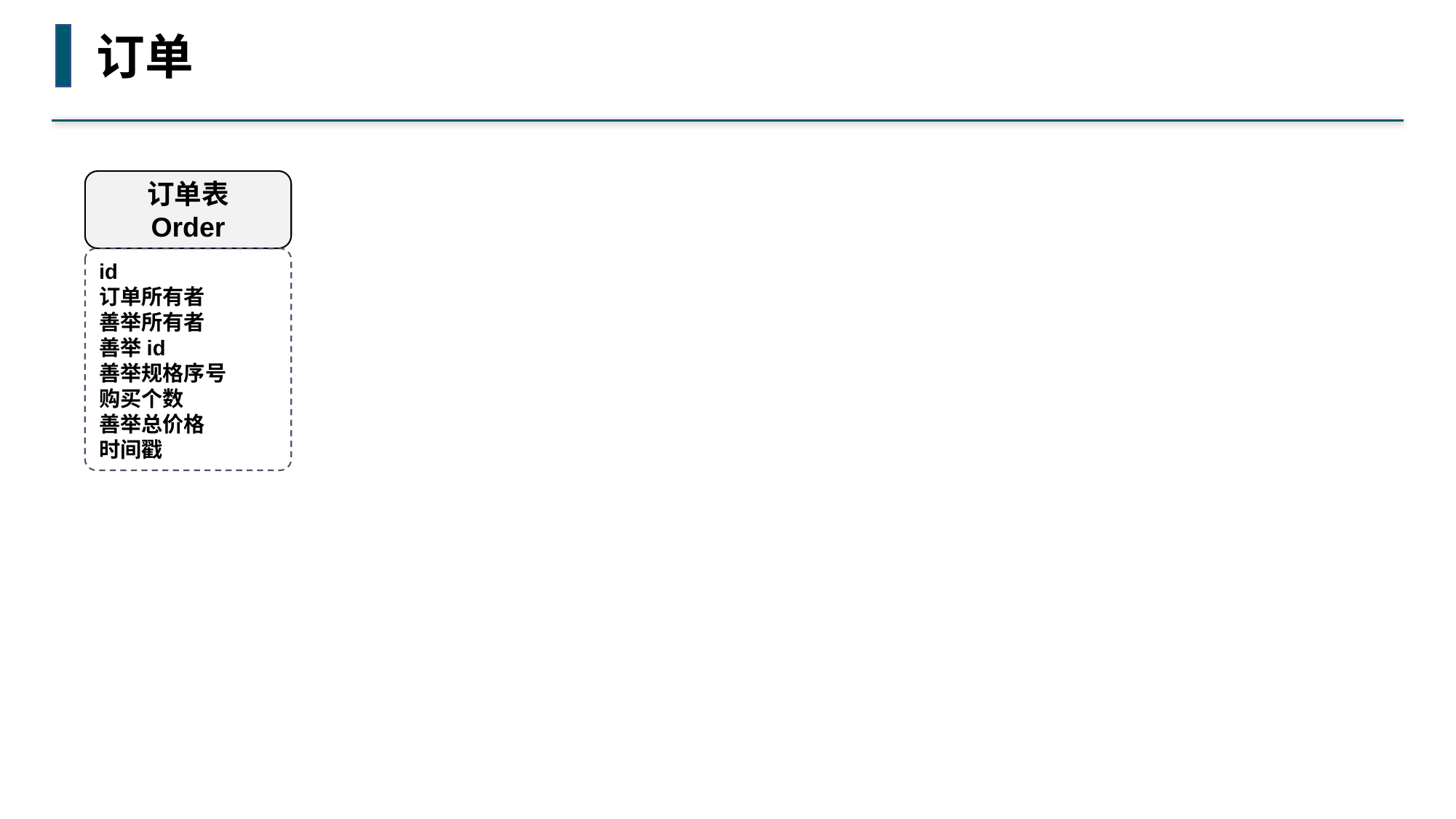

订单

订单表
Order
id
订单所有者
善举所有者
善举id
善举规格序号
购买个数
善举总价格
时间戳